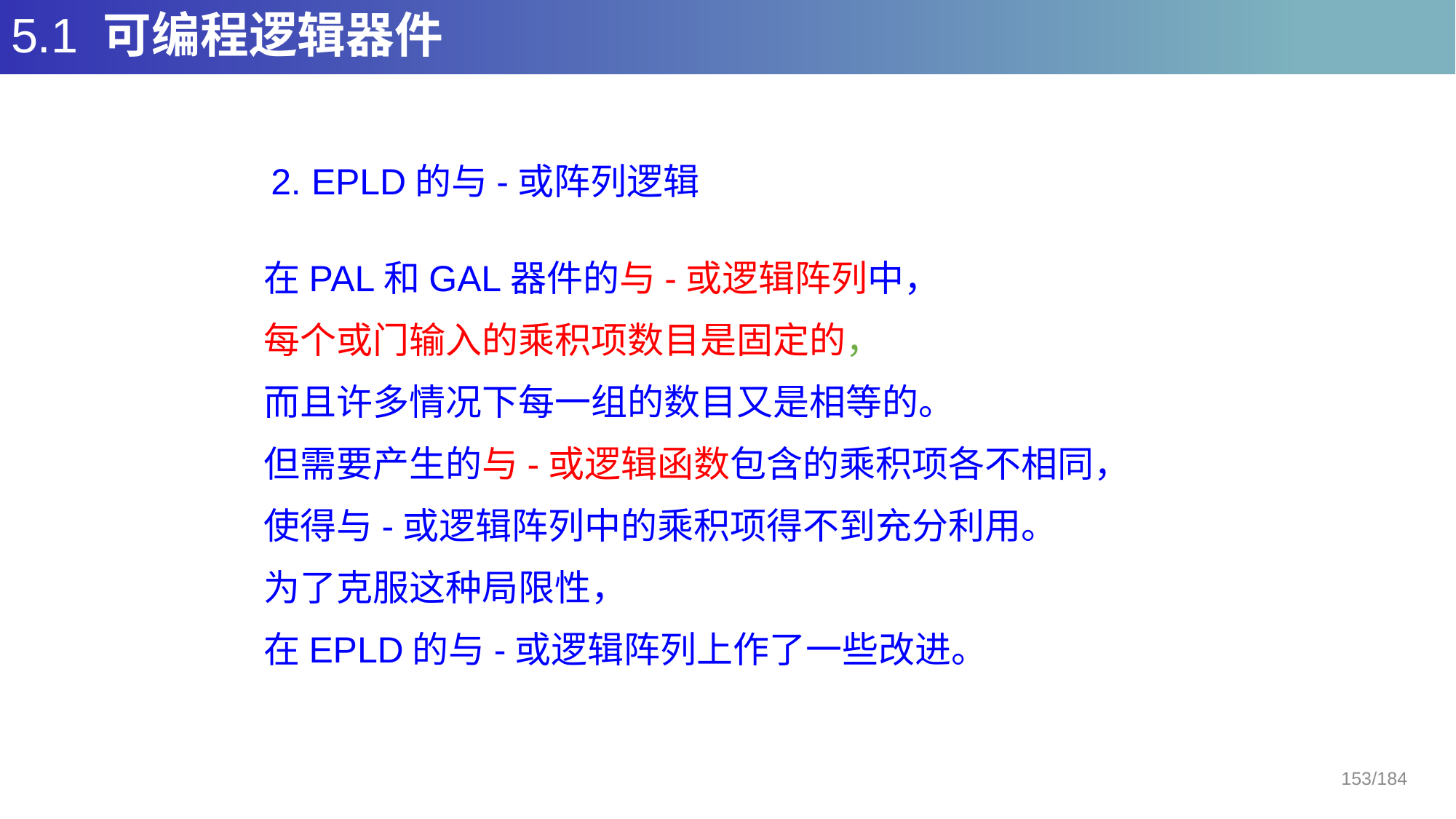

# 5.1 可编程逻辑器件
2. EPLD的与-或阵列逻辑
在PAL和GAL器件的与-或逻辑阵列中，
每个或门输入的乘积项数目是固定的，
而且许多情况下每一组的数目又是相等的。
但需要产生的与-或逻辑函数包含的乘积项各不相同，
使得与-或逻辑阵列中的乘积项得不到充分利用。
为了克服这种局限性，
在EPLD的与-或逻辑阵列上作了一些改进。
153/184